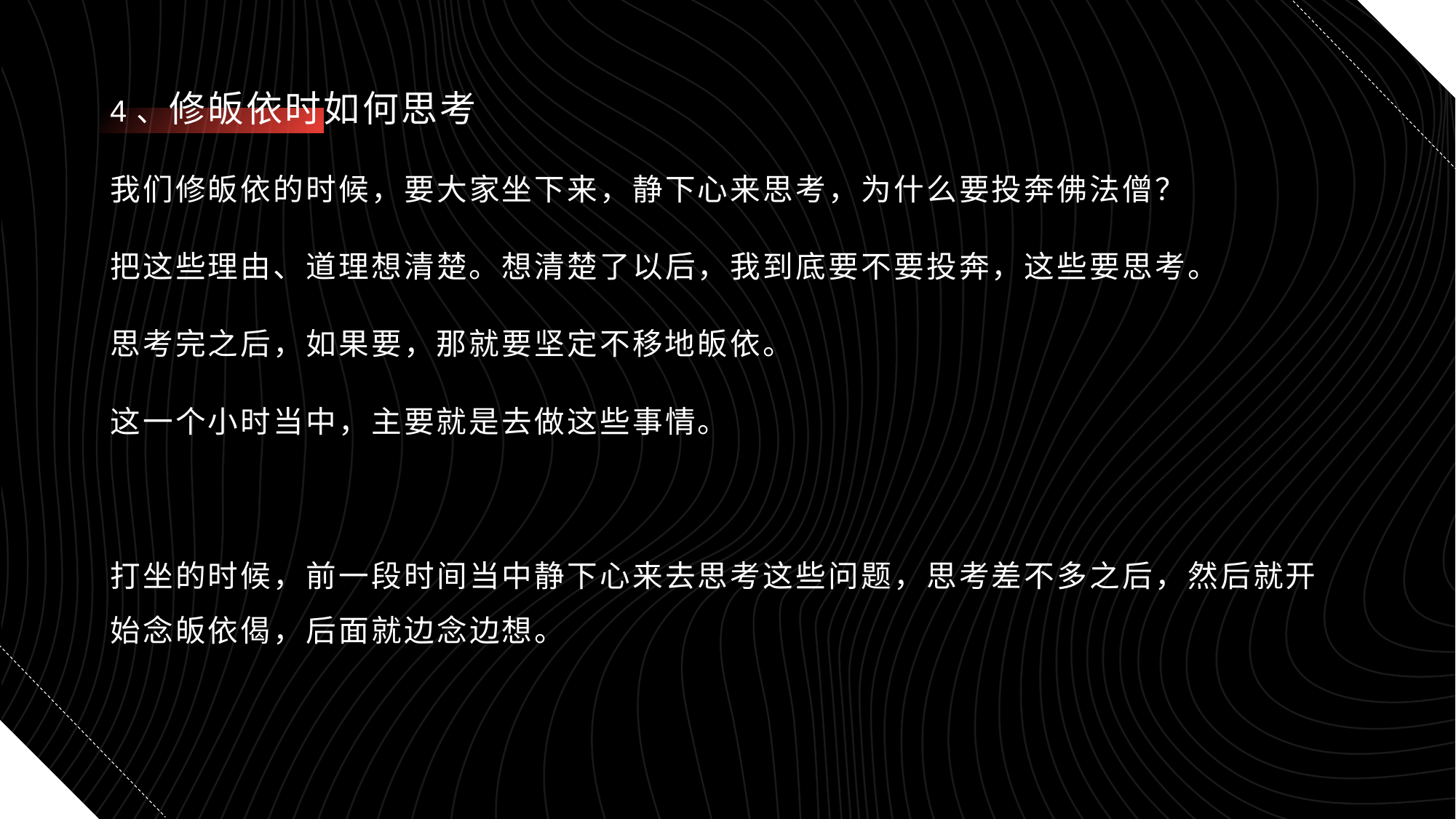

#
4、修皈依时如何思考
我们修皈依的时候，要大家坐下来，静下心来思考，为什么要投奔佛法僧？
把这些理由、道理想清楚。想清楚了以后，我到底要不要投奔，这些要思考。
思考完之后，如果要，那就要坚定不移地皈依。
这一个小时当中，主要就是去做这些事情。

打坐的时候，前一段时间当中静下心来去思考这些问题，思考差不多之后，然后就开始念皈依偈，后面就边念边想。